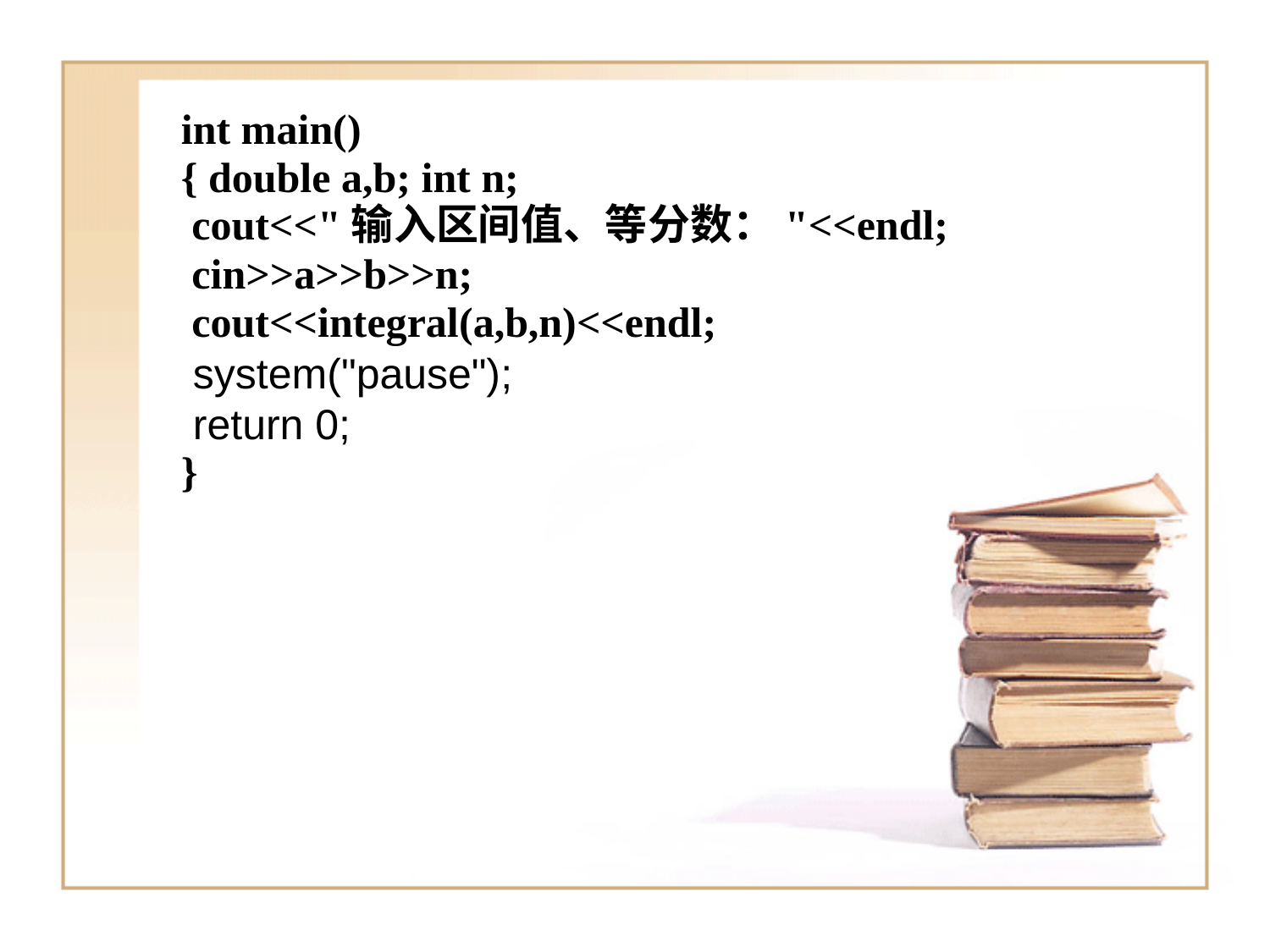

int main()
{ double a,b; int n;
 cout<<"输入区间值、等分数："<<endl;
 cin>>a>>b>>n;
 cout<<integral(a,b,n)<<endl;
 system("pause");
 return 0;
}